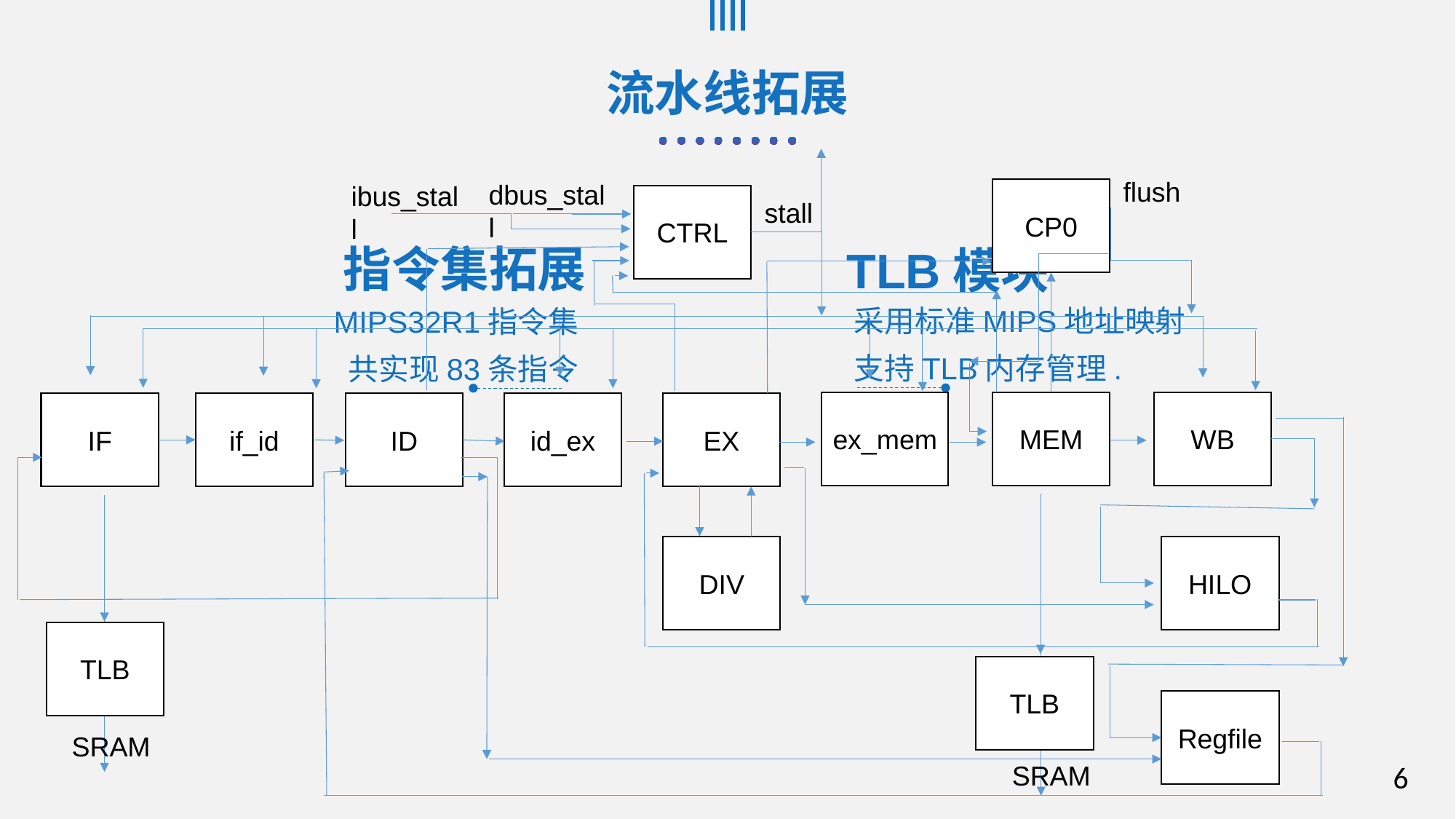

流水线拓展

flush
dbus_stall
ibus_stall
CP0
CTRL
stall
指令集拓展
TLB模块
采用标准MIPS地址映射
支持TLB内存管理.
MIPS32R1指令集
共实现83条指令
MEM
WB
ex_mem
IF
if_id
ID
id_ex
EX
DIV
HILO
TLB
TLB
Regfile
SRAM
SRAM
6